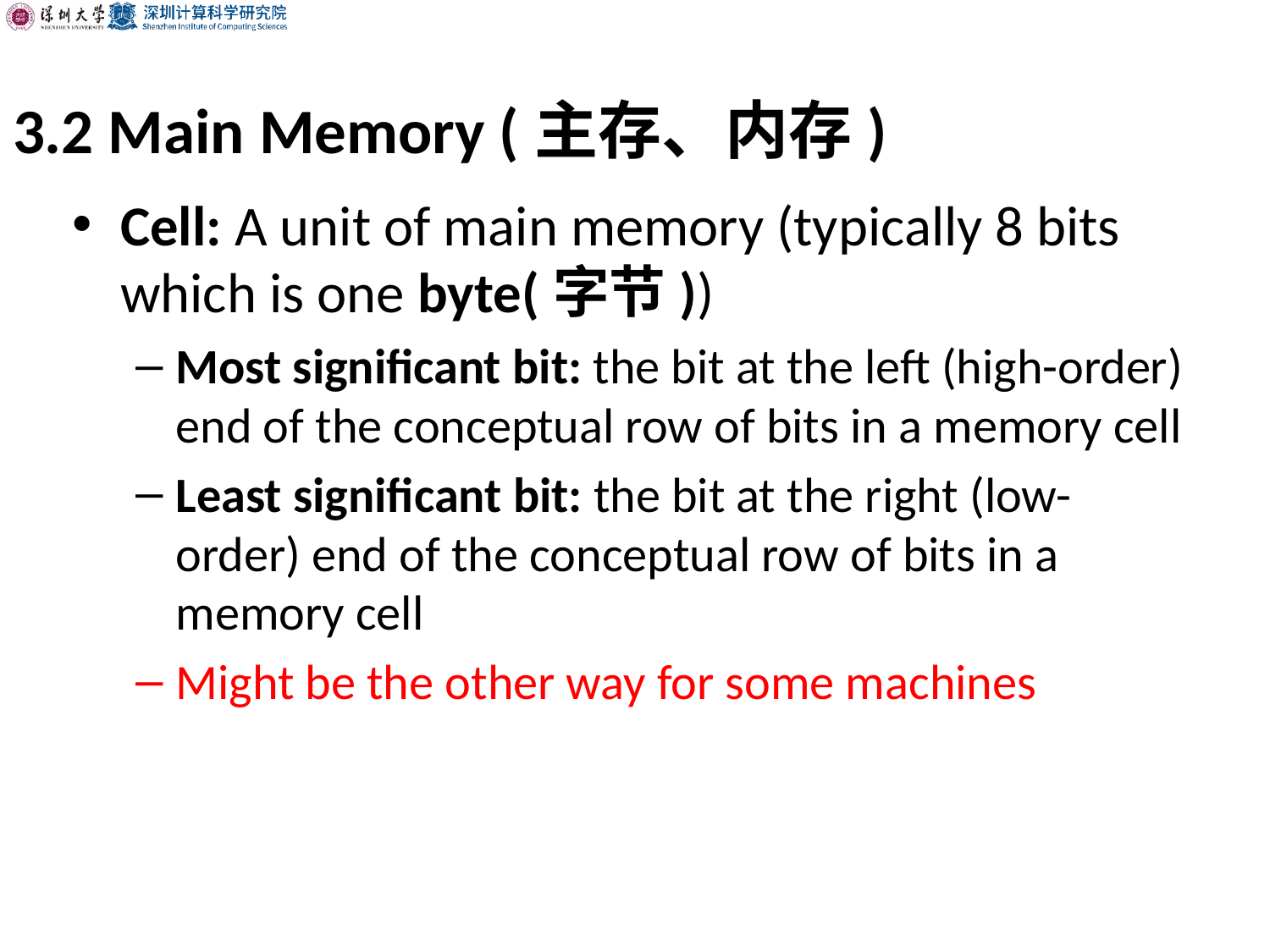

# 3.2 Main Memory (主存、内存)
Cell: A unit of main memory (typically 8 bits which is one byte(字节))
Most significant bit: the bit at the left (high-order) end of the conceptual row of bits in a memory cell
Least significant bit: the bit at the right (low-order) end of the conceptual row of bits in a memory cell
Might be the other way for some machines